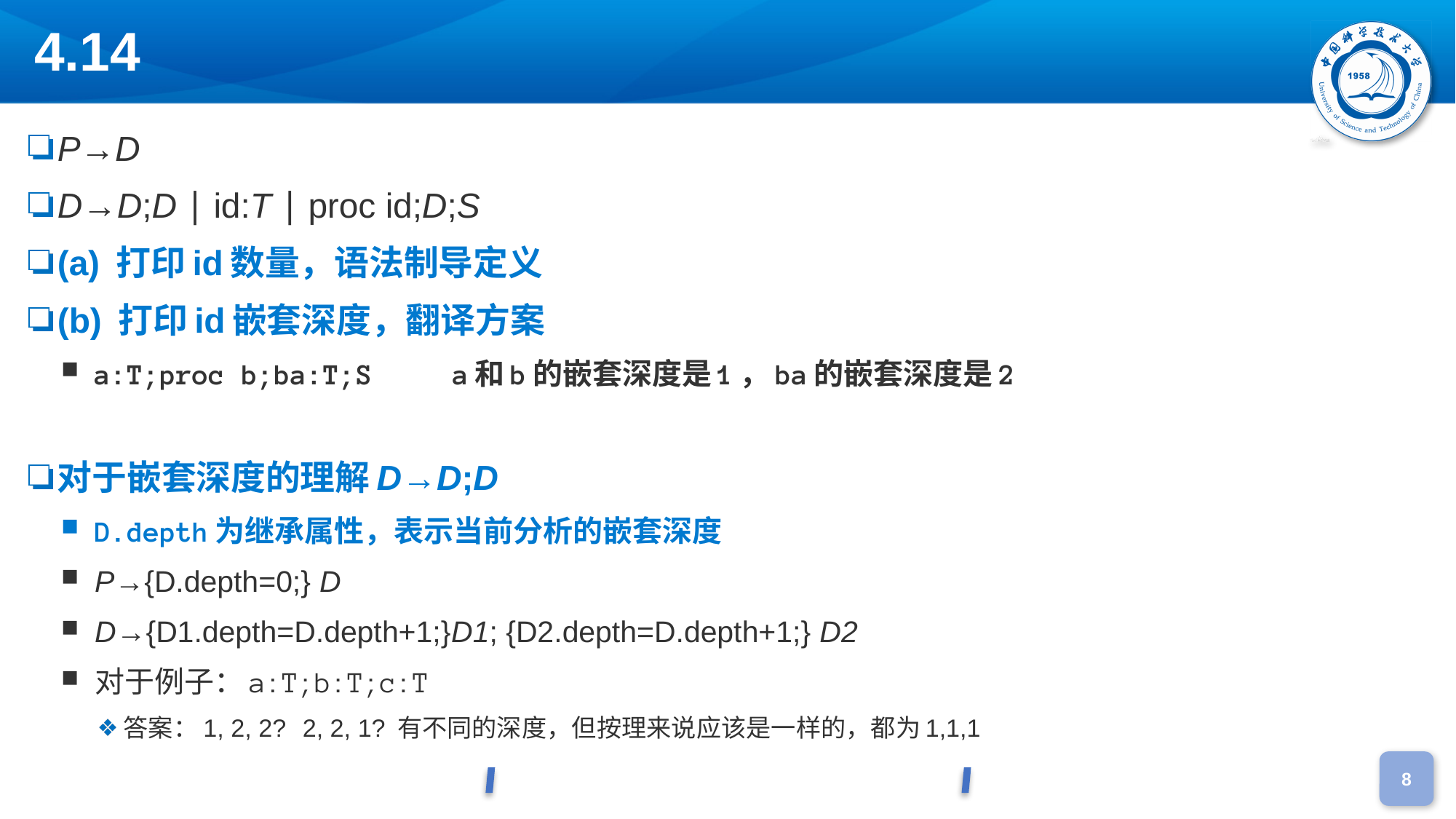

# 4.14
P→D
D→D;D ∣ id:T ∣ proc id;D;S
(a) 打印id数量，语法制导定义
(b) 打印id嵌套深度，翻译方案
a:T;proc b;ba:T;S		a和b的嵌套深度是1，ba的嵌套深度是2

对于嵌套深度的理解D→D;D
D.depth为继承属性，表示当前分析的嵌套深度
P→{D.depth=0;} D
D→{D1.depth=D.depth+1;}D1; {D2.depth=D.depth+1;} D2
对于例子：a:T;b:T;c:T
答案：1, 2, 2?	2, 2, 1? 有不同的深度，但按理来说应该是一样的，都为1,1,1